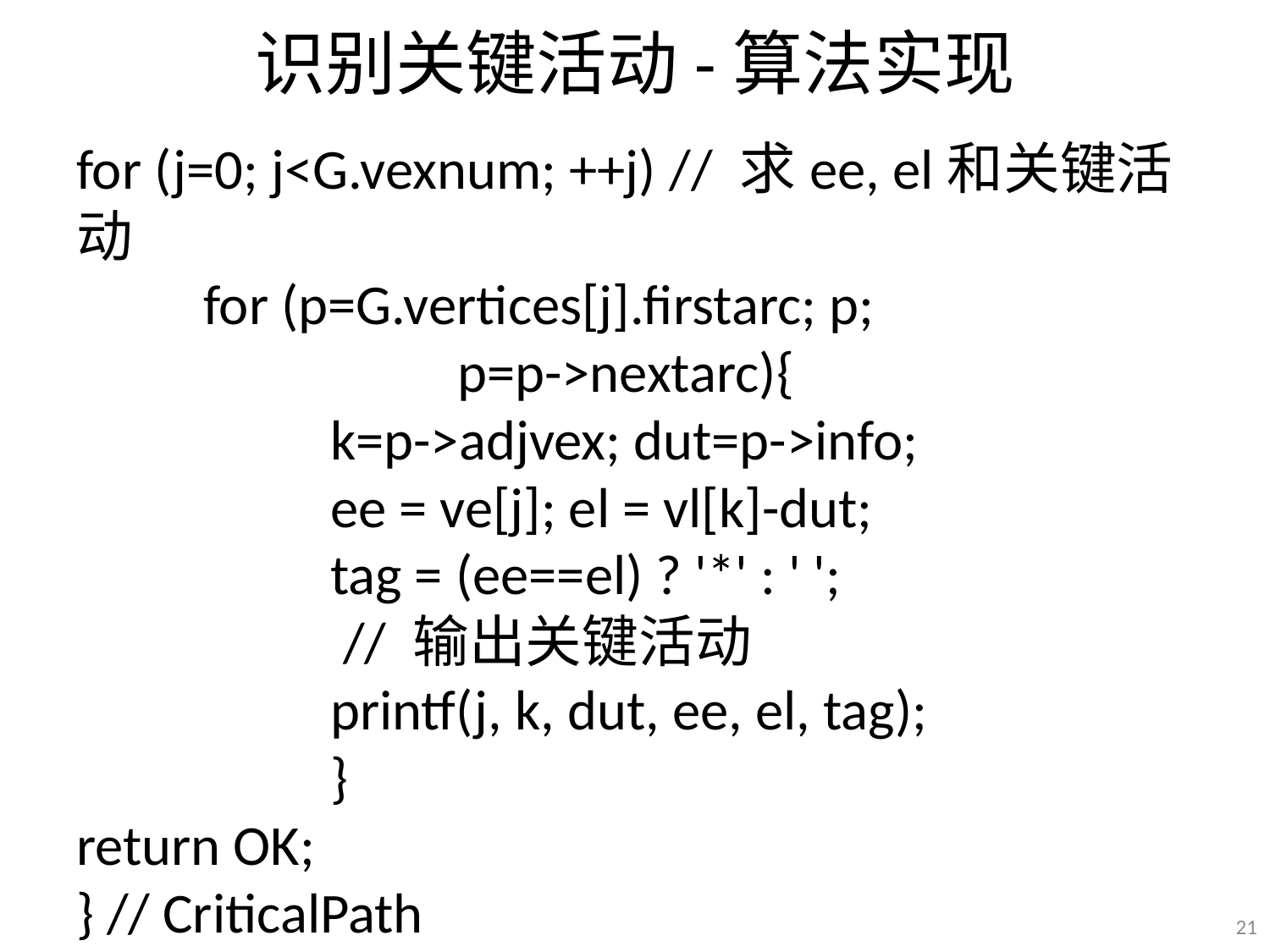

# 识别关键活动-算法实现
for (j=0; j<G.vexnum; ++j) // 求ee, el和关键活动
	for (p=G.vertices[j].firstarc; p;
			p=p->nextarc){
		k=p->adjvex; dut=p->info;
		ee = ve[j]; el = vl[k]-dut;
		tag = (ee==el) ? '*' : ' ';
		 // 输出关键活动
		printf(j, k, dut, ee, el, tag);
		}
return OK;
} // CriticalPath

21